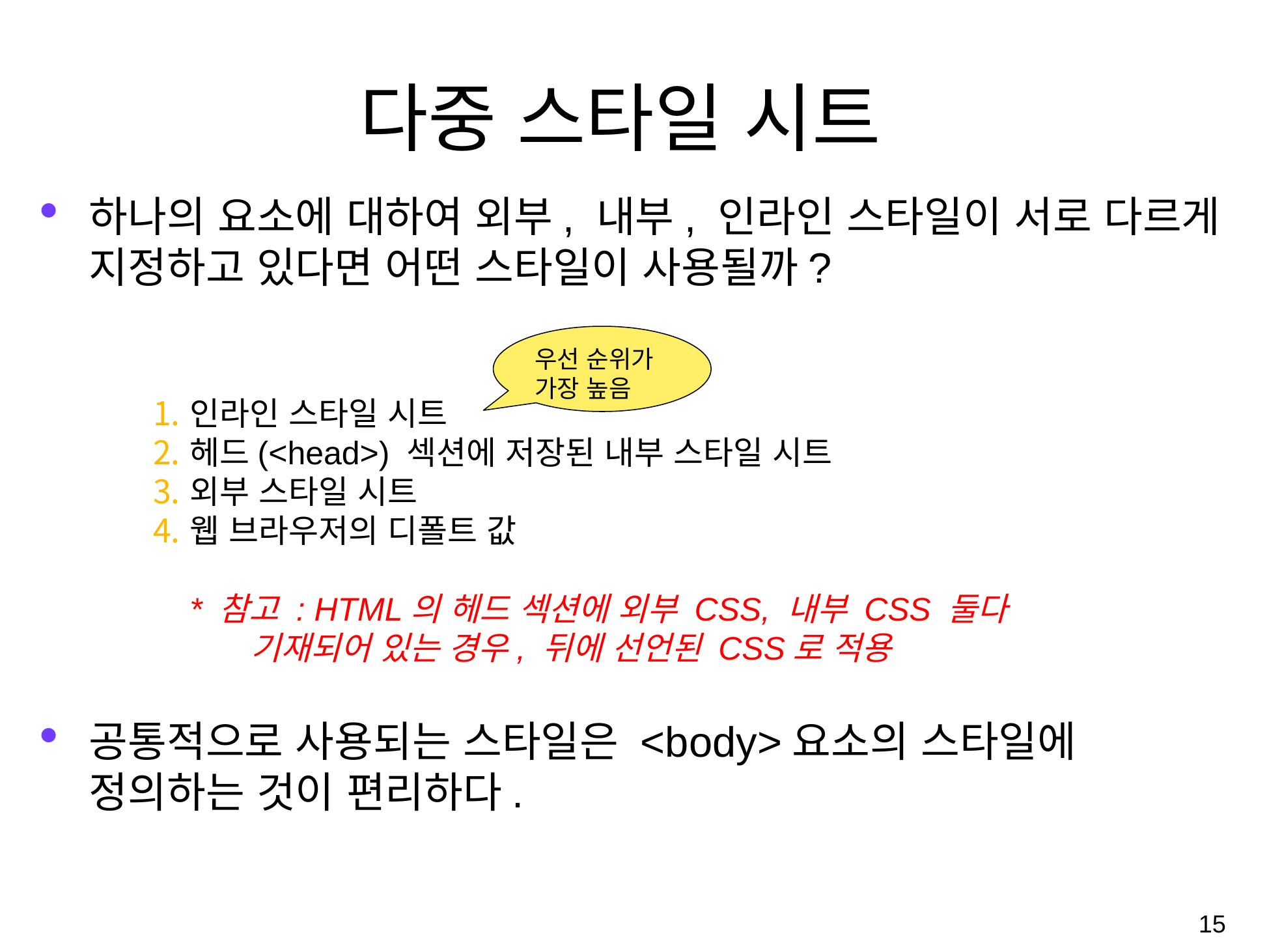

# 다중 스타일 시트
하나의 요소에 대하여 외부, 내부, 인라인 스타일이 서로 다르게 지정하고 있다면 어떤 스타일이 사용될까?

공통적으로 사용되는 스타일은 <body>요소의 스타일에 정의하는 것이 편리하다.

우선 순위가
가장 높음
인라인 스타일 시트
헤드(<head>) 섹션에 저장된 내부 스타일 시트
외부 스타일 시트
웹 브라우저의 디폴트 값

    * 참고 : HTML의 헤드 섹션에 외부 CSS, 내부 CSS 둘다
	기재되어 있는 경우, 뒤에 선언된 CSS로 적용
15